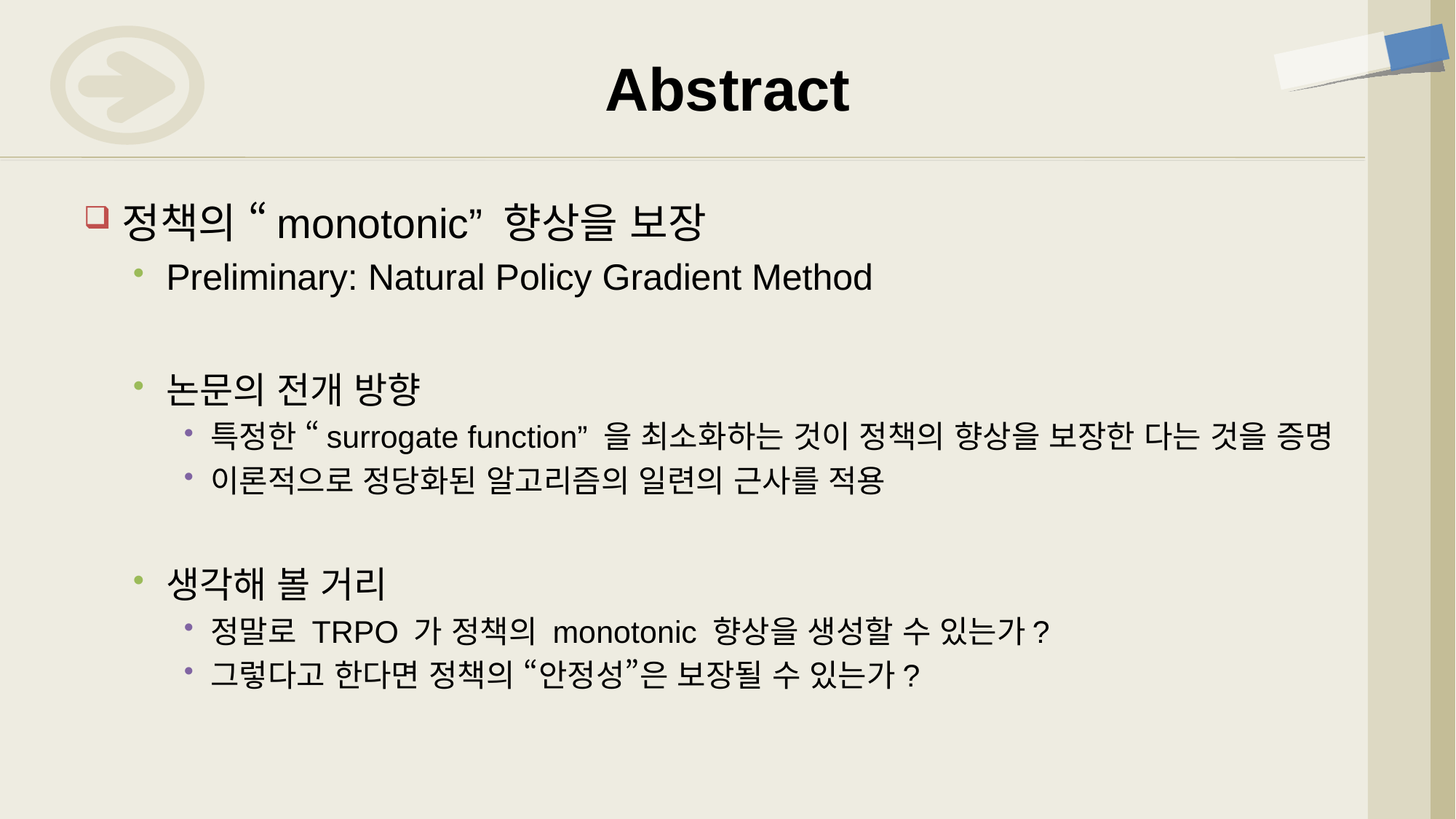

# Abstract
정책의 “monotonic” 향상을 보장
Preliminary: Natural Policy Gradient Method

논문의 전개 방향
특정한 “surrogate function” 을 최소화하는 것이 정책의 향상을 보장한 다는 것을 증명
이론적으로 정당화된 알고리즘의 일련의 근사를 적용

생각해 볼 거리
정말로 TRPO 가 정책의 monotonic 향상을 생성할 수 있는가?
그렇다고 한다면 정책의 “안정성”은 보장될 수 있는가?